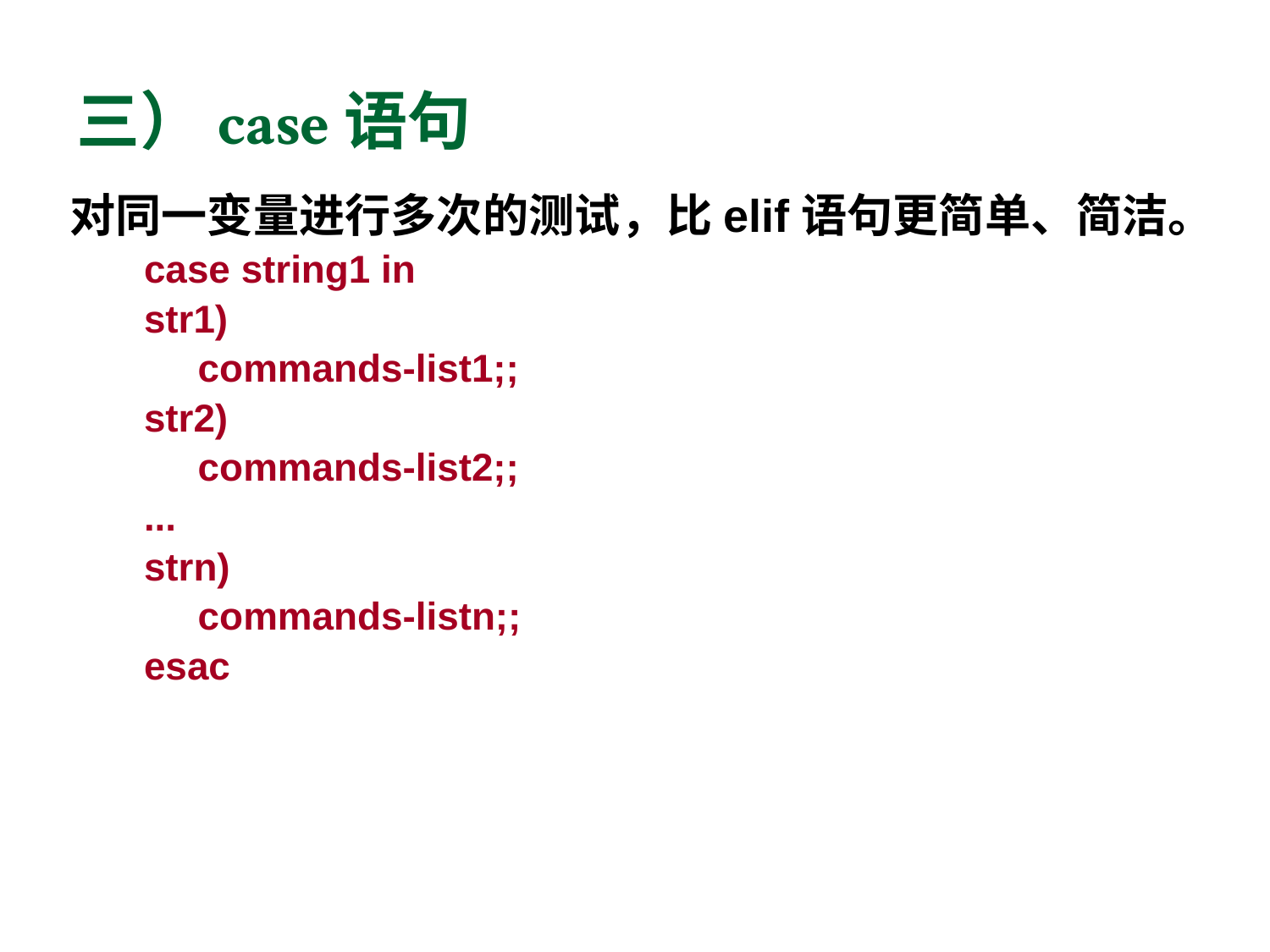

# 三）case语句
对同一变量进行多次的测试，比elif语句更简单、简洁。
case string1 in
str1)
     commands-list1;;
str2)
     commands-list2;;
...
strn)
     commands-listn;;
esac